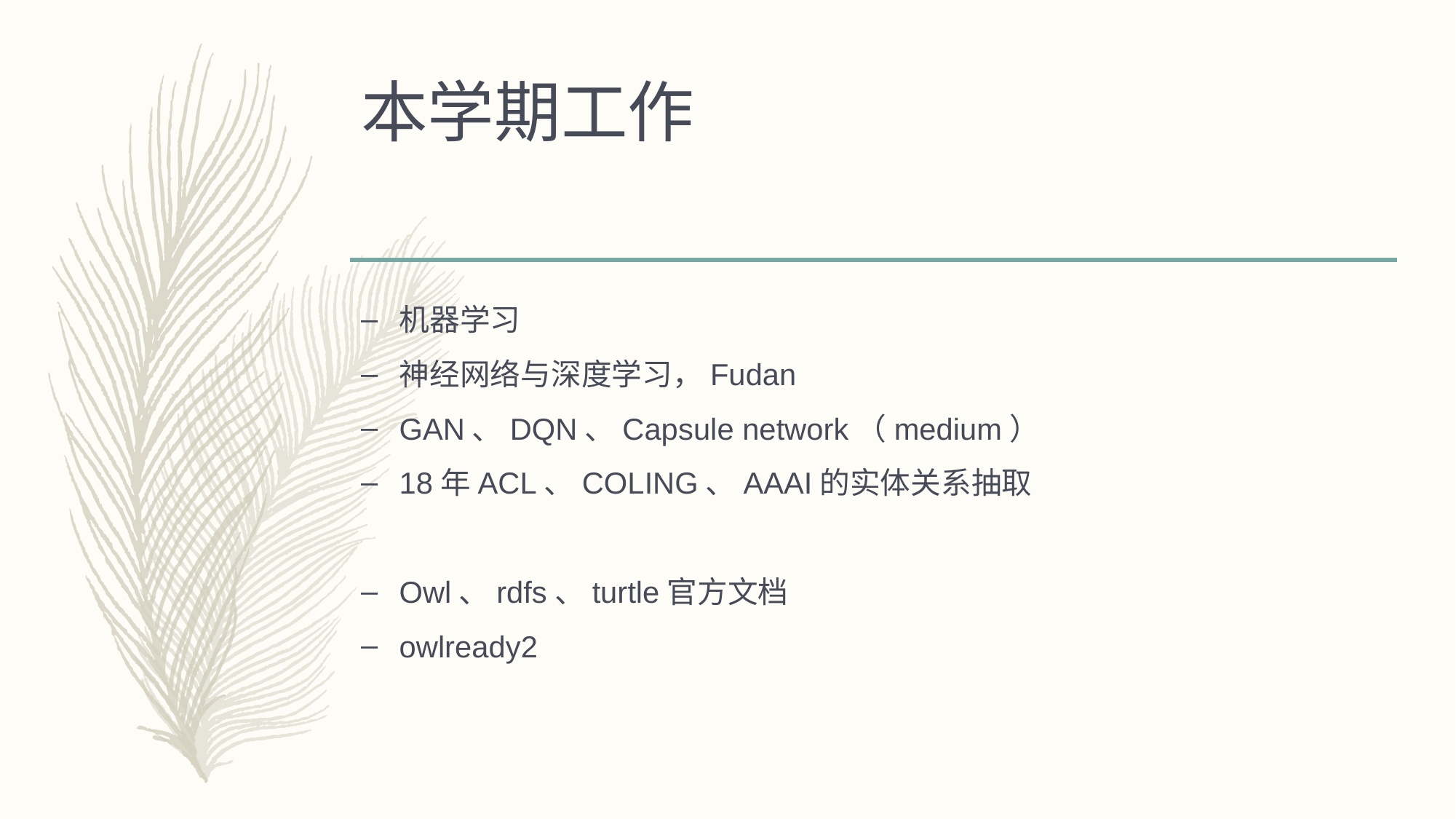

# 本学期工作
机器学习
神经网络与深度学习，Fudan
GAN、DQN、Capsule network（medium）
18年ACL、COLING、AAAI的实体关系抽取

Owl、rdfs、turtle官方文档
owlready2